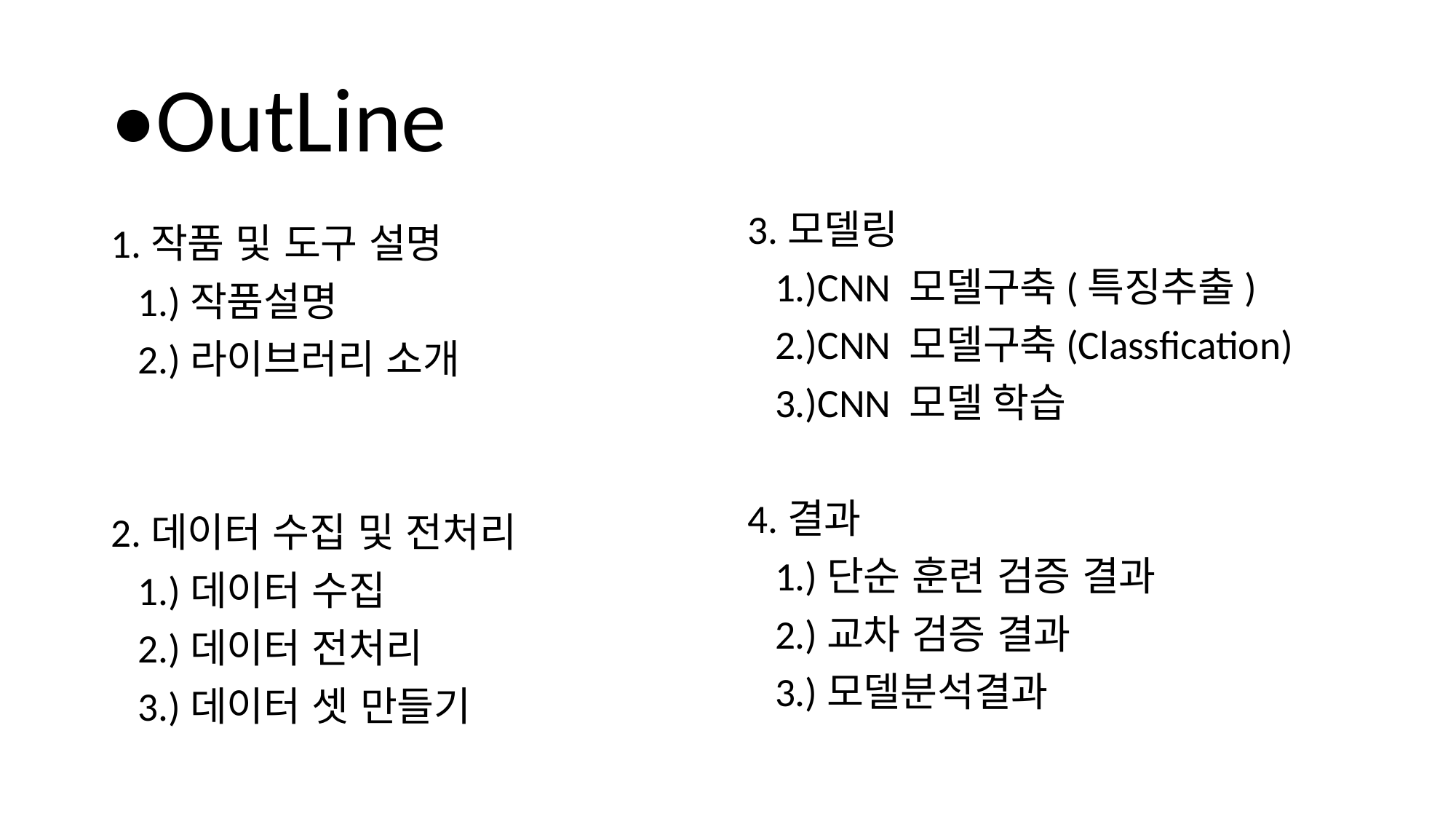

# •OutLine
3.모델링
   1.)CNN 모델구축(특징추출)
   2.)CNN 모델구축(Classfication)
   3.)CNN 모델 학습

4.결과
   1.)단순 훈련 검증 결과
   2.)교차 검증 결과
   3.)모델분석결과

1.작품 및 도구 설명
   1.)작품설명
   2.)라이브러리 소개

2.데이터 수집 및 전처리
   1.)데이터 수집
   2.)데이터 전처리
   3.)데이터 셋 만들기